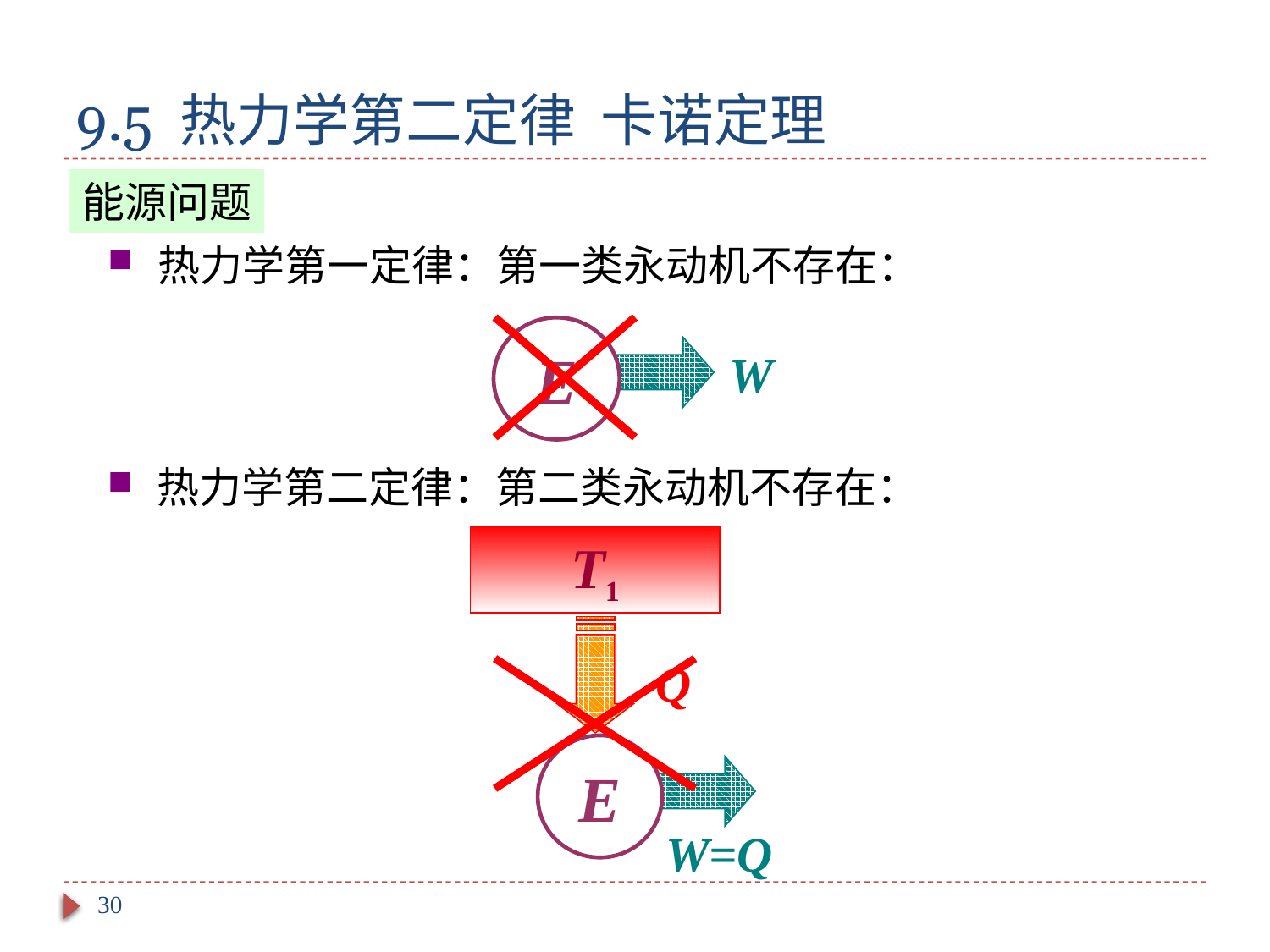

# 9.5 热力学第二定律  卡诺定理
能源问题
 热力学第一定律：第一类永动机不存在：

E

W
 热力学第二定律：第二类永动机不存在：
T1

Q
E

W=Q

30